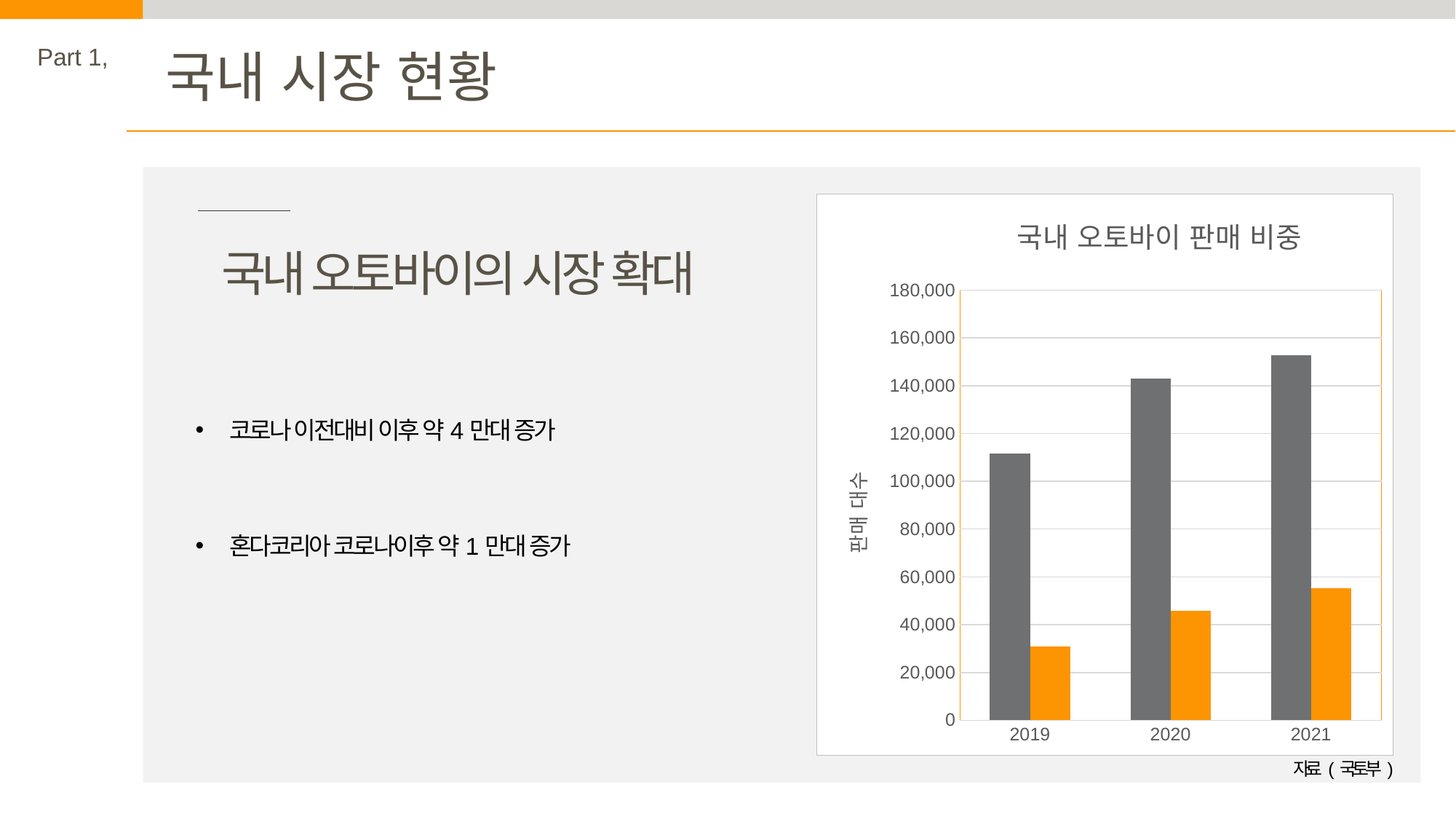

Part 1,
국내 시장 현황

### Chart: 국내 오토바이 판매 비중

| Category | 전체 | 혼다 코리아 |
|---|---|---|
| 2019 | 111698.0 | 30790.0 |
| 2020 | 143038.0 | 45720.0 |
| 2021 | 152623.0 | 55273.0 |
국내 오토바이의 시장 확대
코로나 이전대비 이후 약4만대 증가

혼다코리아 코로나이후 약1만대 증가
자 료  (  국 토 부  )